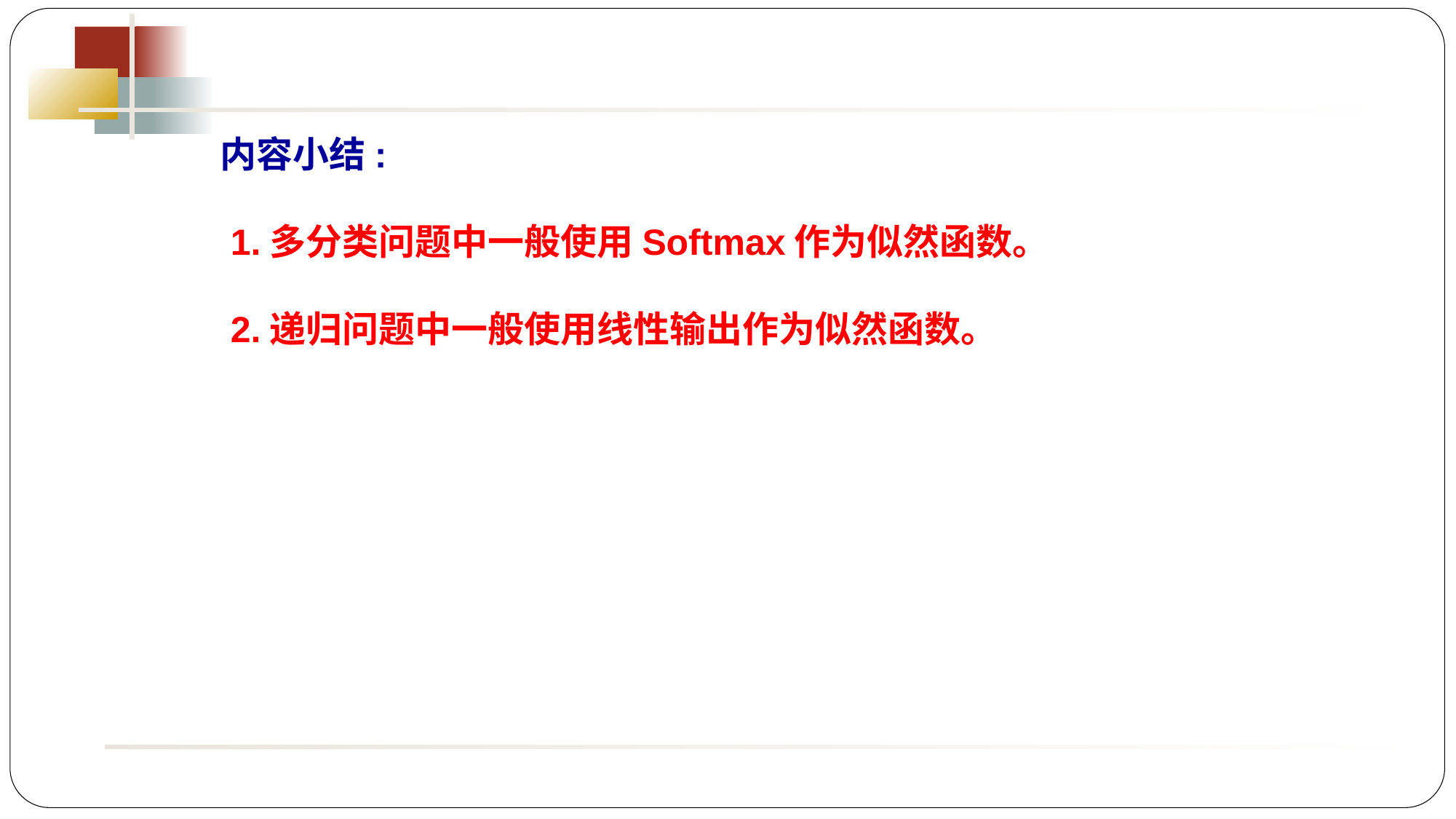

内容小结:
 1.多分类问题中一般使用Softmax作为似然函数。
 2.递归问题中一般使用线性输出作为似然函数。